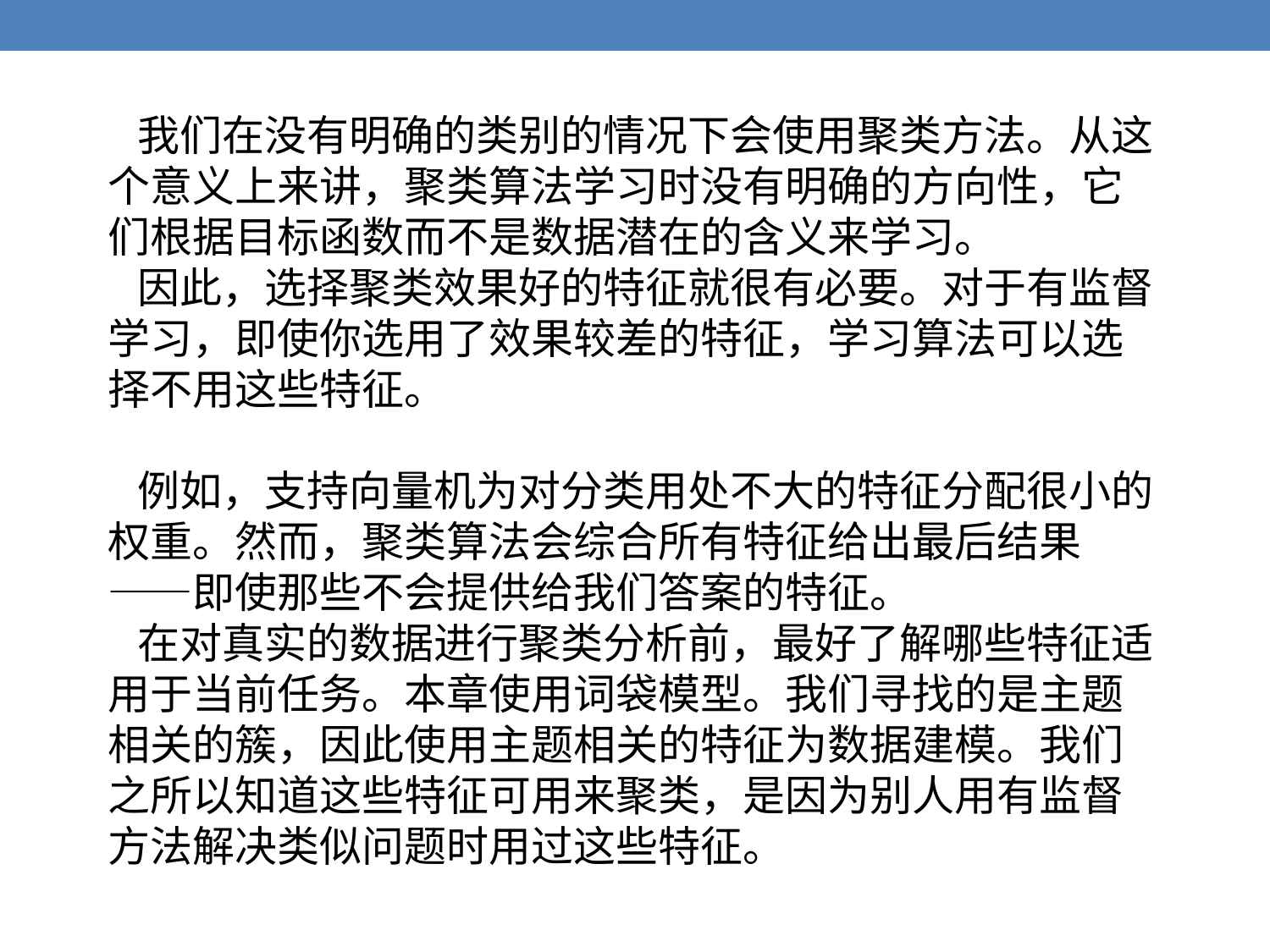

我们在没有明确的类别的情况下会使用聚类方法。从这个意义上来讲，聚类算法学习时没有明确的方向性，它们根据目标函数而不是数据潜在的含义来学习。
  因此，选择聚类效果好的特征就很有必要。对于有监督学习，即使你选用了效果较差的特征，学习算法可以选择不用这些特征。

  例如，支持向量机为对分类用处不大的特征分配很小的权重。然而，聚类算法会综合所有特征给出最后结果——即使那些不会提供给我们答案的特征。
  在对真实的数据进行聚类分析前，最好了解哪些特征适用于当前任务。本章使用词袋模型。我们寻找的是主题相关的簇，因此使用主题相关的特征为数据建模。我们之所以知道这些特征可用来聚类，是因为别人用有监督方法解决类似问题时用过这些特征。